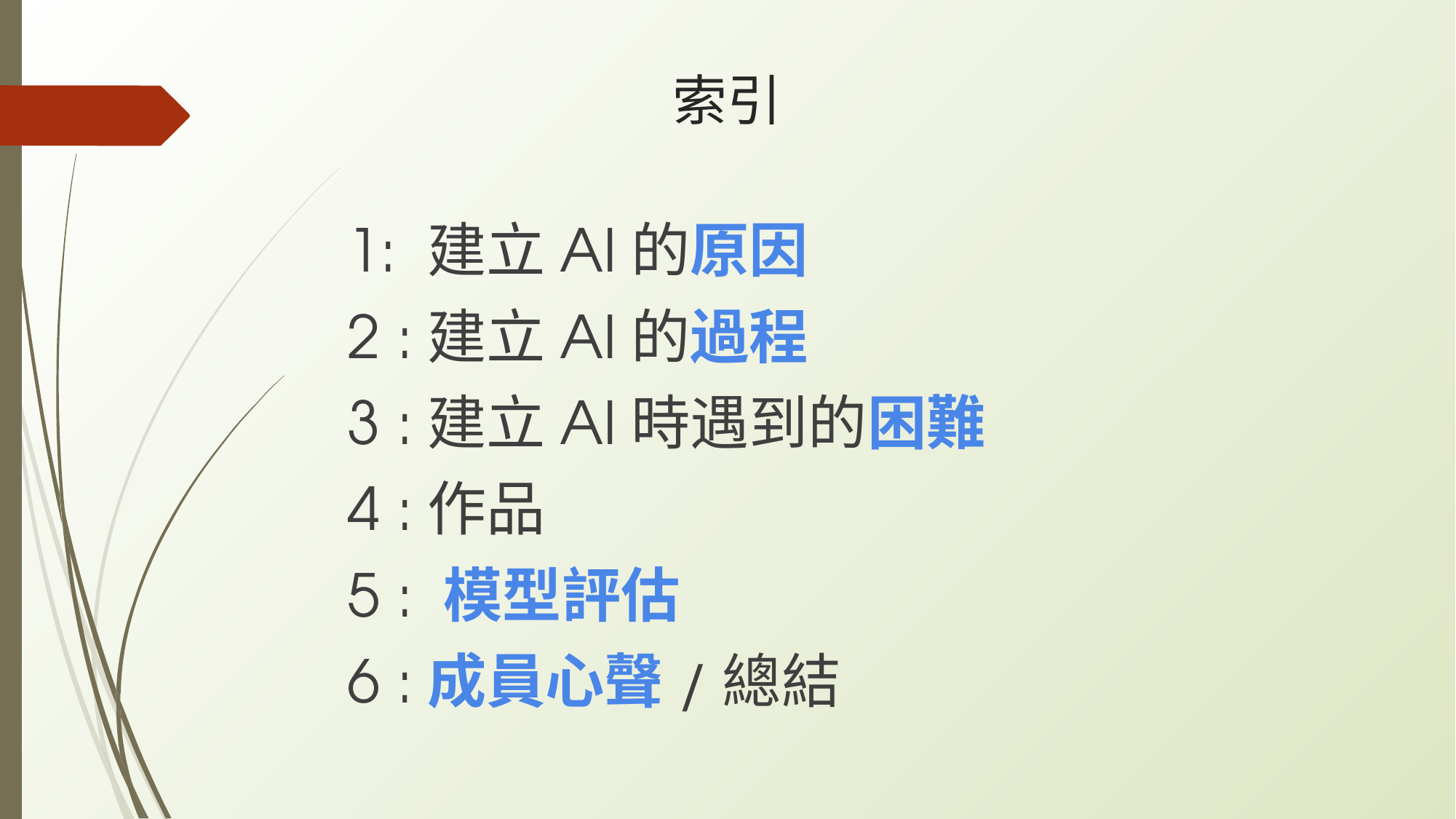

# 索引
1: 建立AI的原因
2 :建立AI的過程
3 :建立AI時遇到的困難
4 :作品
5 : 模型評估
6 :成員心聲/總結